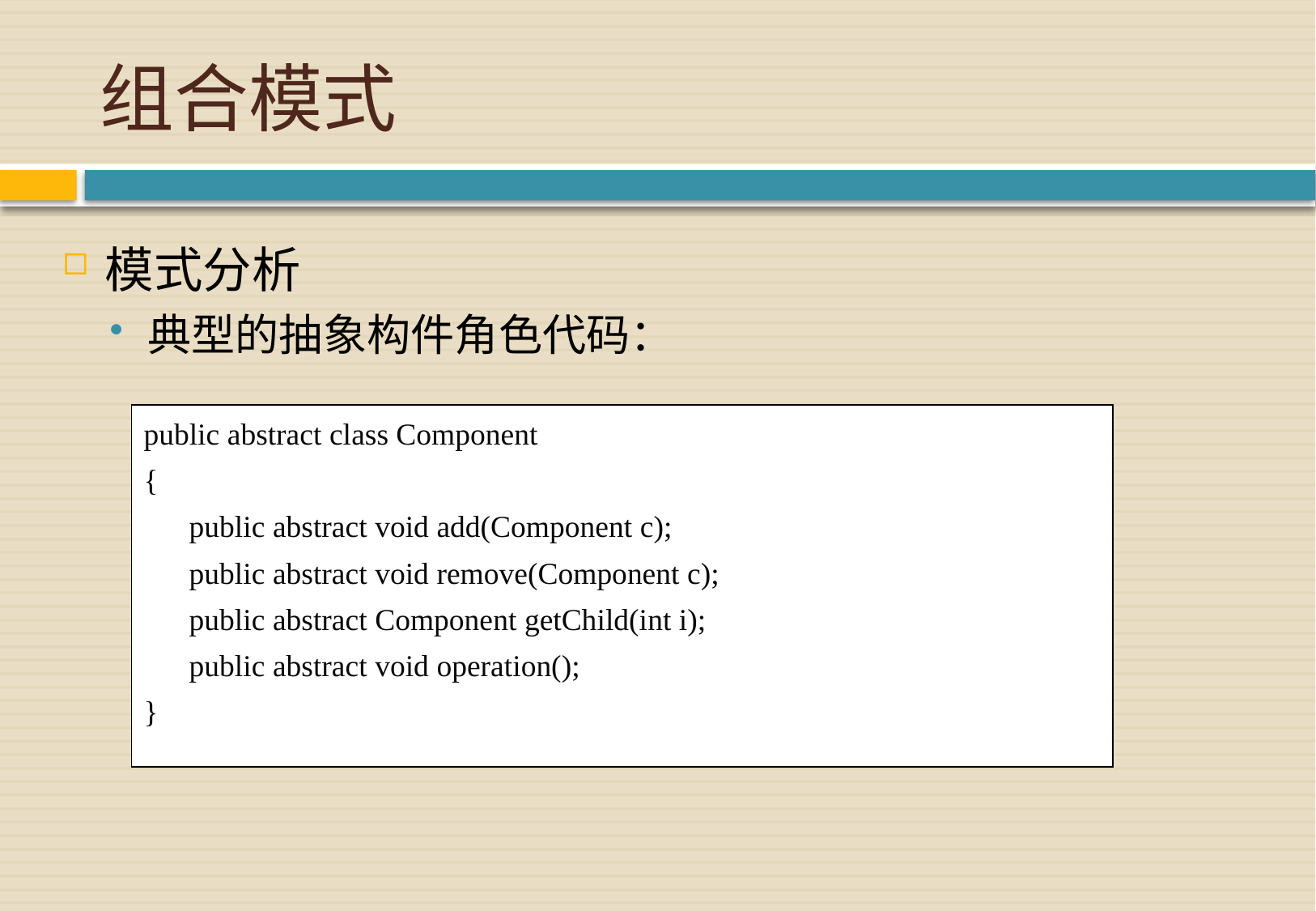

# 组合模式
模式分析
典型的抽象构件角色代码：

| public abstract class Component { public abstract void add(Component c); public abstract void remove(Component c); public abstract Component getChild(int i); public abstract void operation(); } |
| --- |